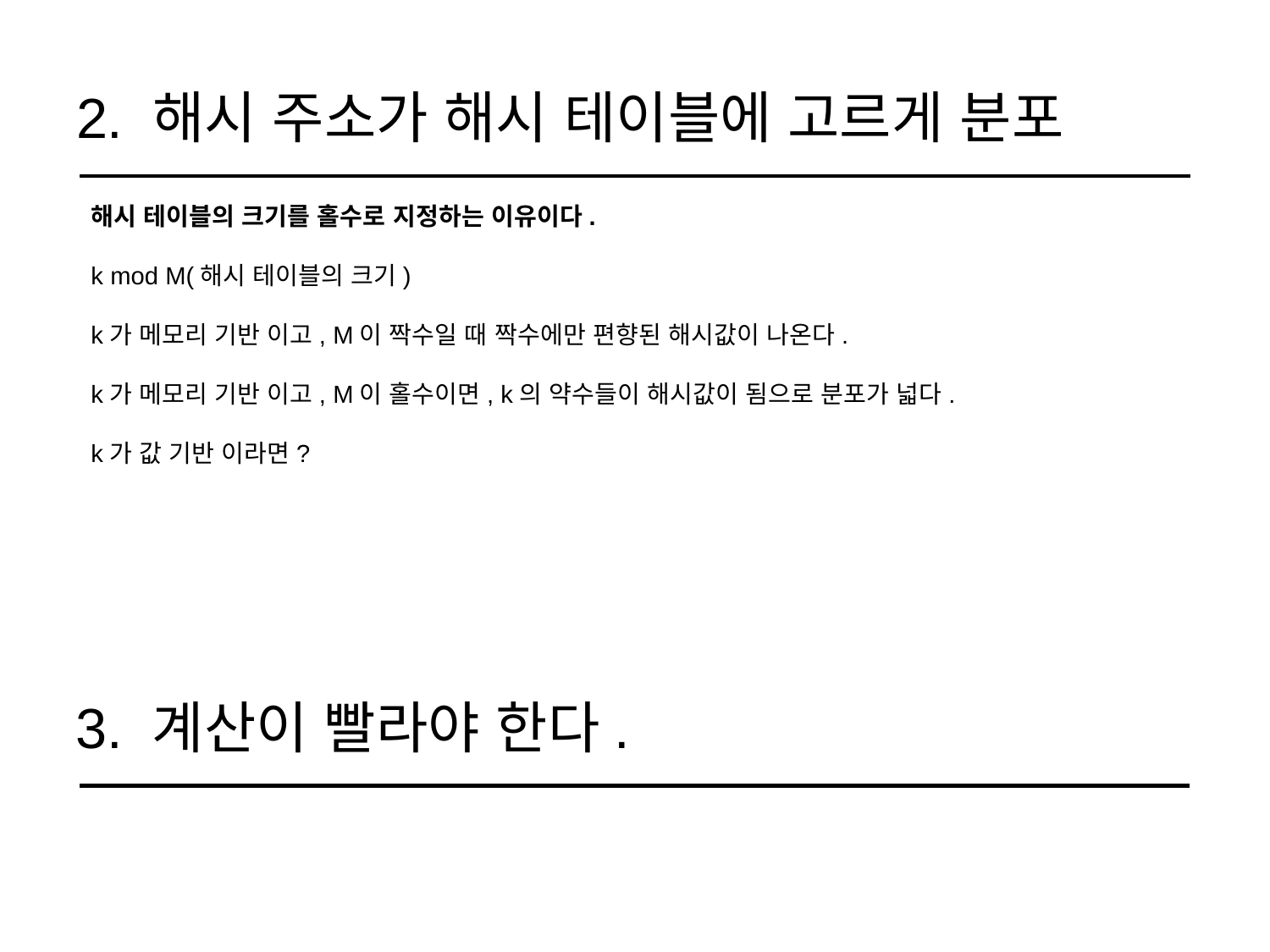

# 2. 해시 주소가 해시 테이블에 고르게 분포
해시 테이블의 크기를 홀수로 지정하는 이유이다.
k mod M(해시 테이블의 크기)

k가 메모리 기반 이고, M이 짝수일 때 짝수에만 편향된 해시값이 나온다.

k가 메모리 기반 이고, M이 홀수이면, k의 약수들이 해시값이 됨으로 분포가 넓다.
k가 값 기반 이라면?
3. 계산이 빨라야 한다.